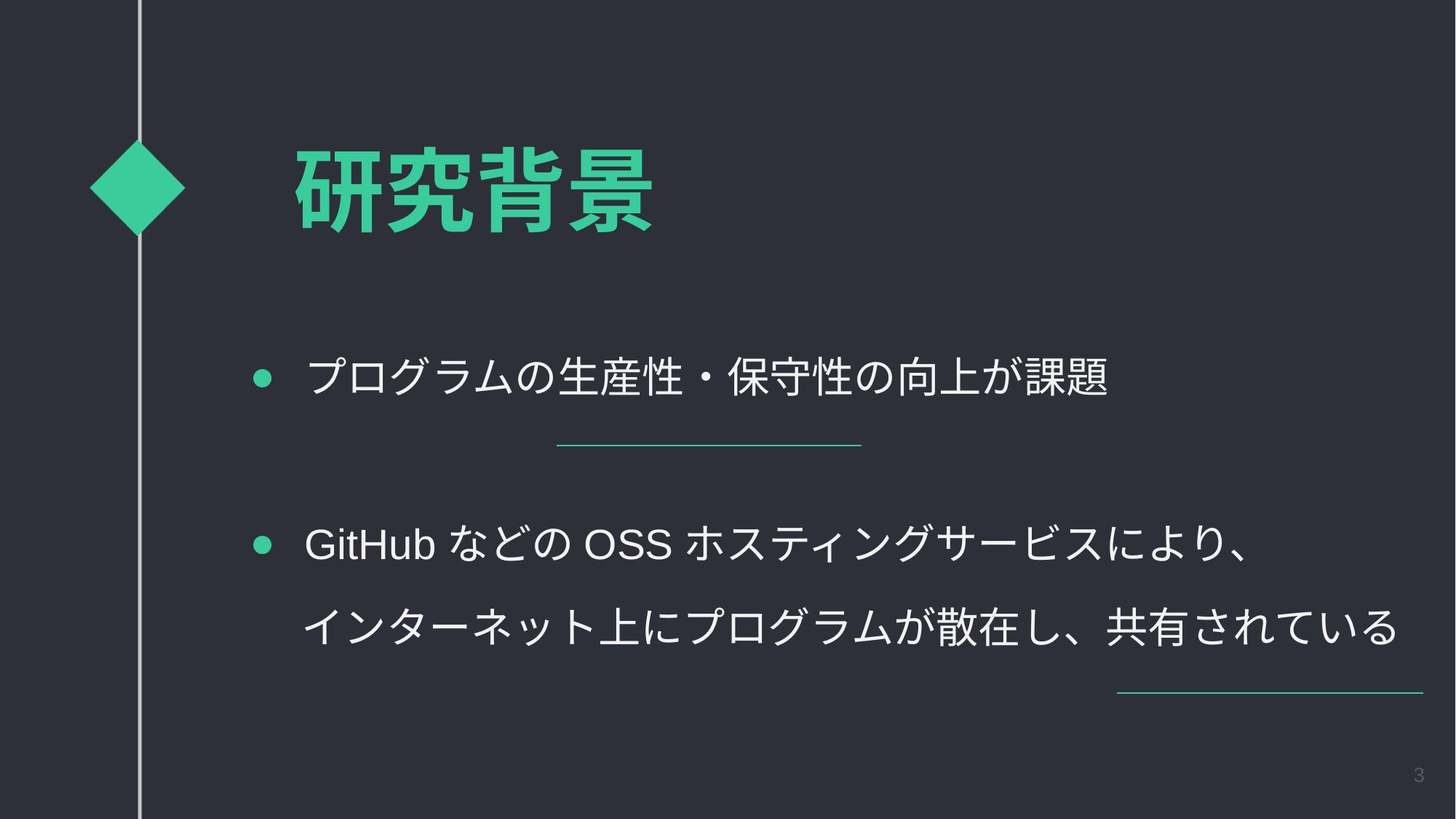

研究背景

プログラムの生産性・保守性の向上が課題

GitHubなどのOSSホスティングサービスにより、
　 インターネット上にプログラムが散在し、共有されている
3